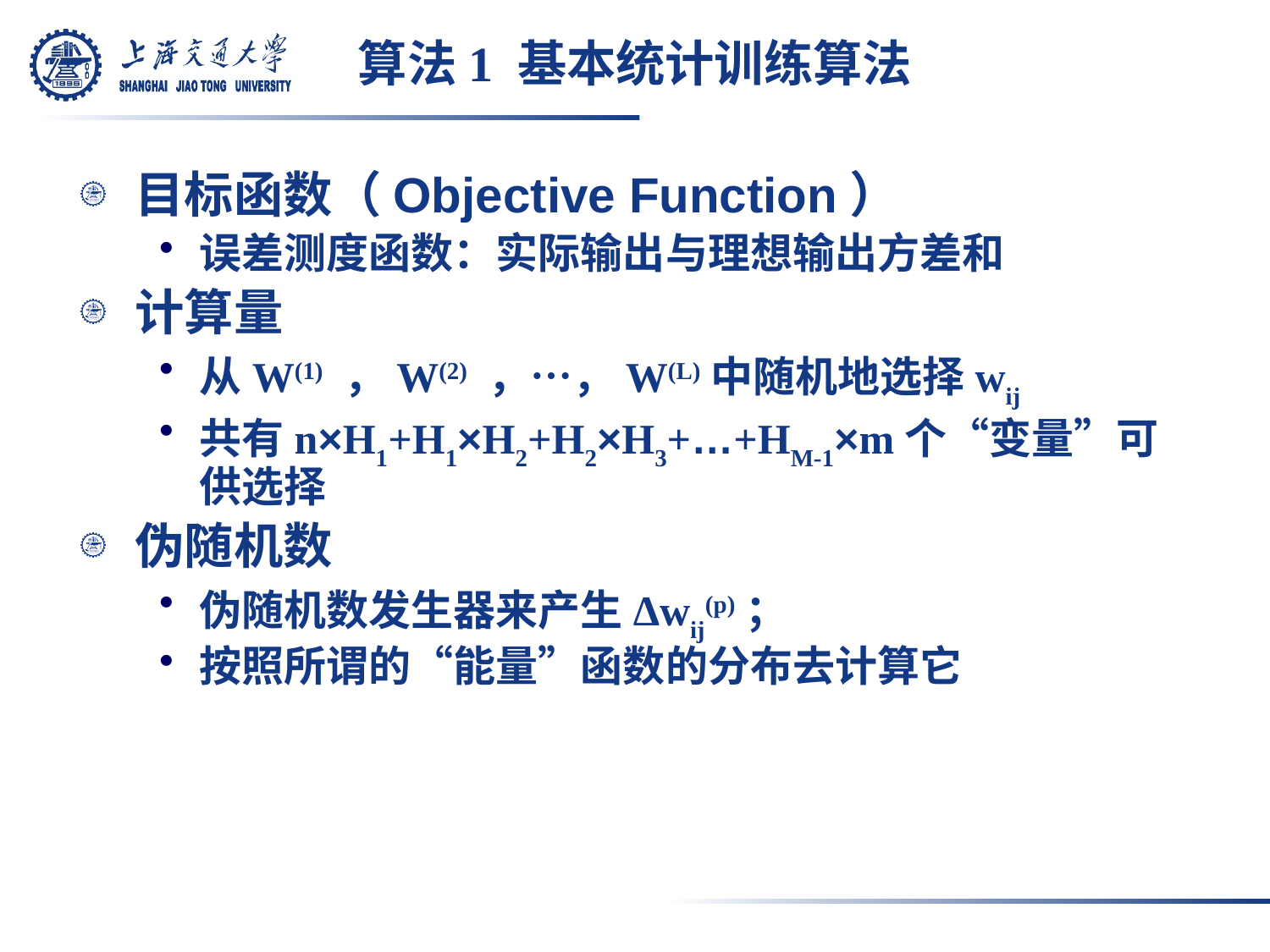

# 算法1 基本统计训练算法
目标函数（Objective Function）
误差测度函数：实际输出与理想输出方差和
计算量
从W(1) ，W(2) ，…，W(L)中随机地选择wij
共有n×H1+H1×H2+H2×H3+…+HM-1×m个“变量”可供选择
伪随机数
伪随机数发生器来产生Δwij(p)；
按照所谓的“能量”函数的分布去计算它